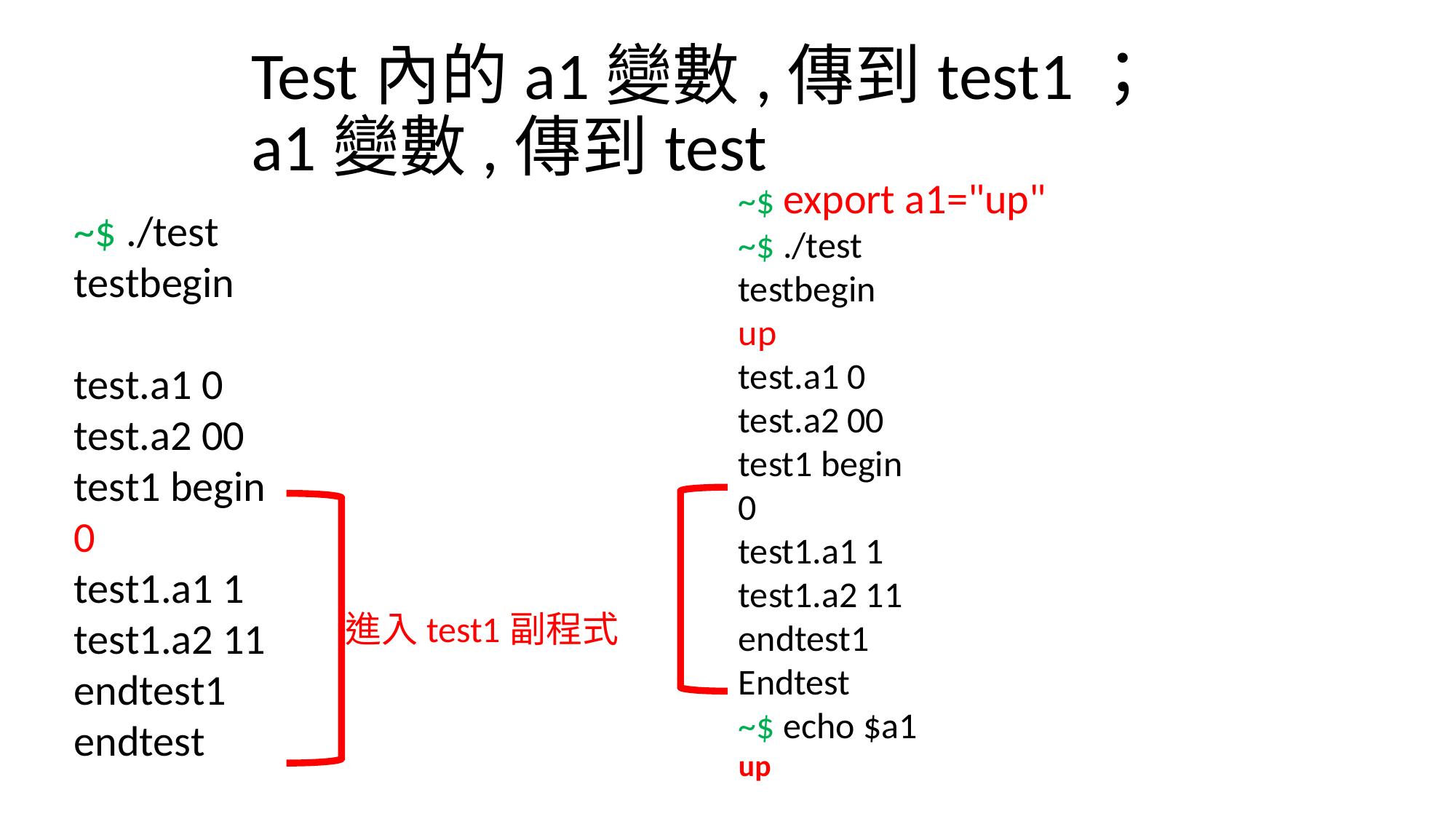

# Test內的a1變數,傳到test1； a1變數,傳到test
~$ export a1="up"
~$ ./test
testbegin
up
test.a1 0
test.a2 00
test1 begin
0
test1.a1 1
test1.a2 11
endtest1
Endtest
~$ echo $a1
up

~$ ./test
testbegin

test.a1 0
test.a2 00
test1 begin
0
test1.a1 1
test1.a2 11
endtest1
endtest

進入test1副程式